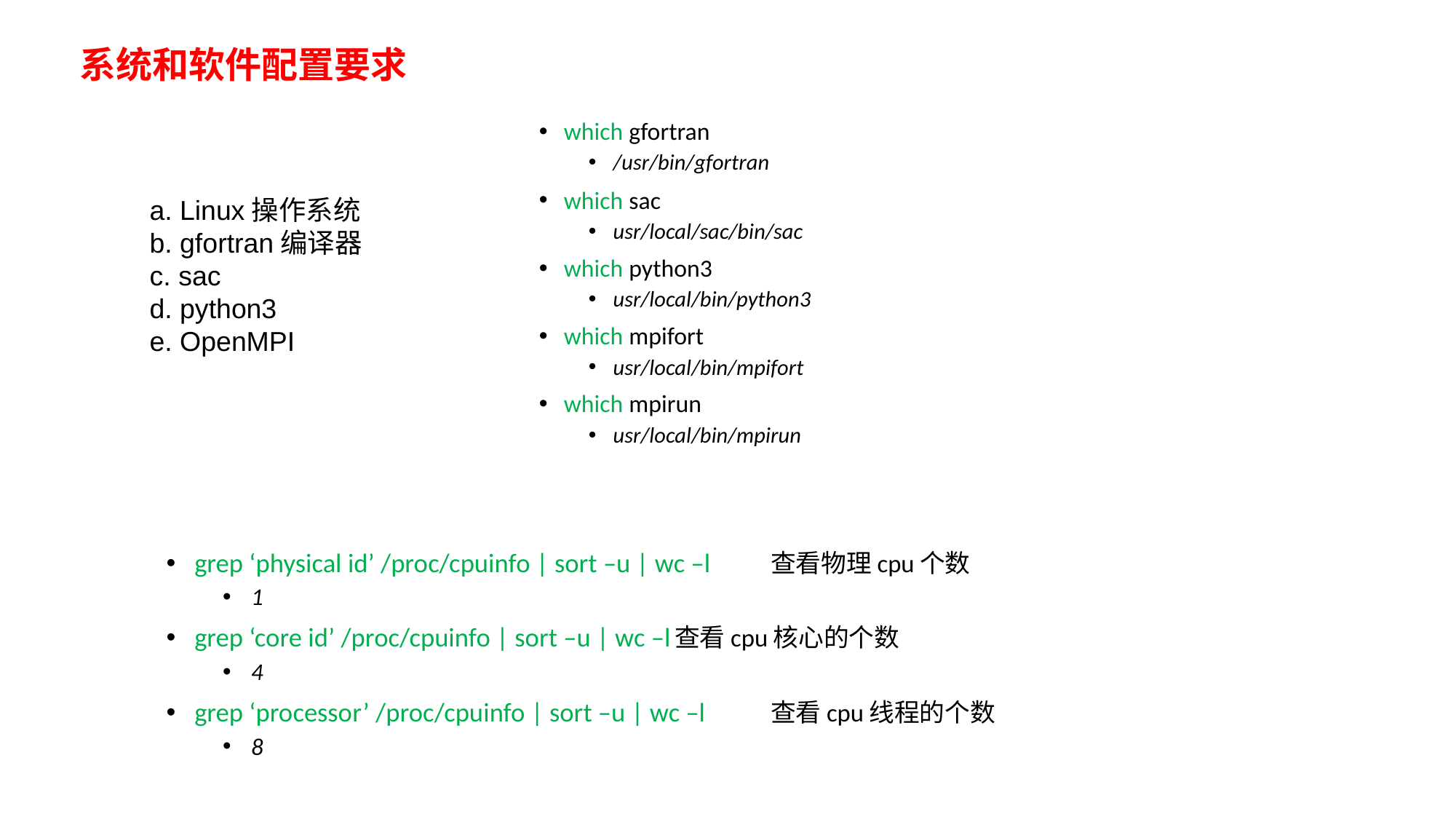

系统和软件配置要求
which gfortran
/usr/bin/gfortran
which sac
usr/local/sac/bin/sac
which python3
usr/local/bin/python3
which mpifort
usr/local/bin/mpifort
which mpirun
usr/local/bin/mpirun

a. Linux操作系统
b. gfortran编译器
c. sac
d. python3
e. OpenMPI
grep ‘physical id’ /proc/cpuinfo | sort –u | wc –l		查看物理cpu个数
1
grep ‘core id’ /proc/cpuinfo | sort –u | wc –l		查看cpu核心的个数
4
grep ‘processor’ /proc/cpuinfo | sort –u | wc –l		查看cpu线程的个数
8